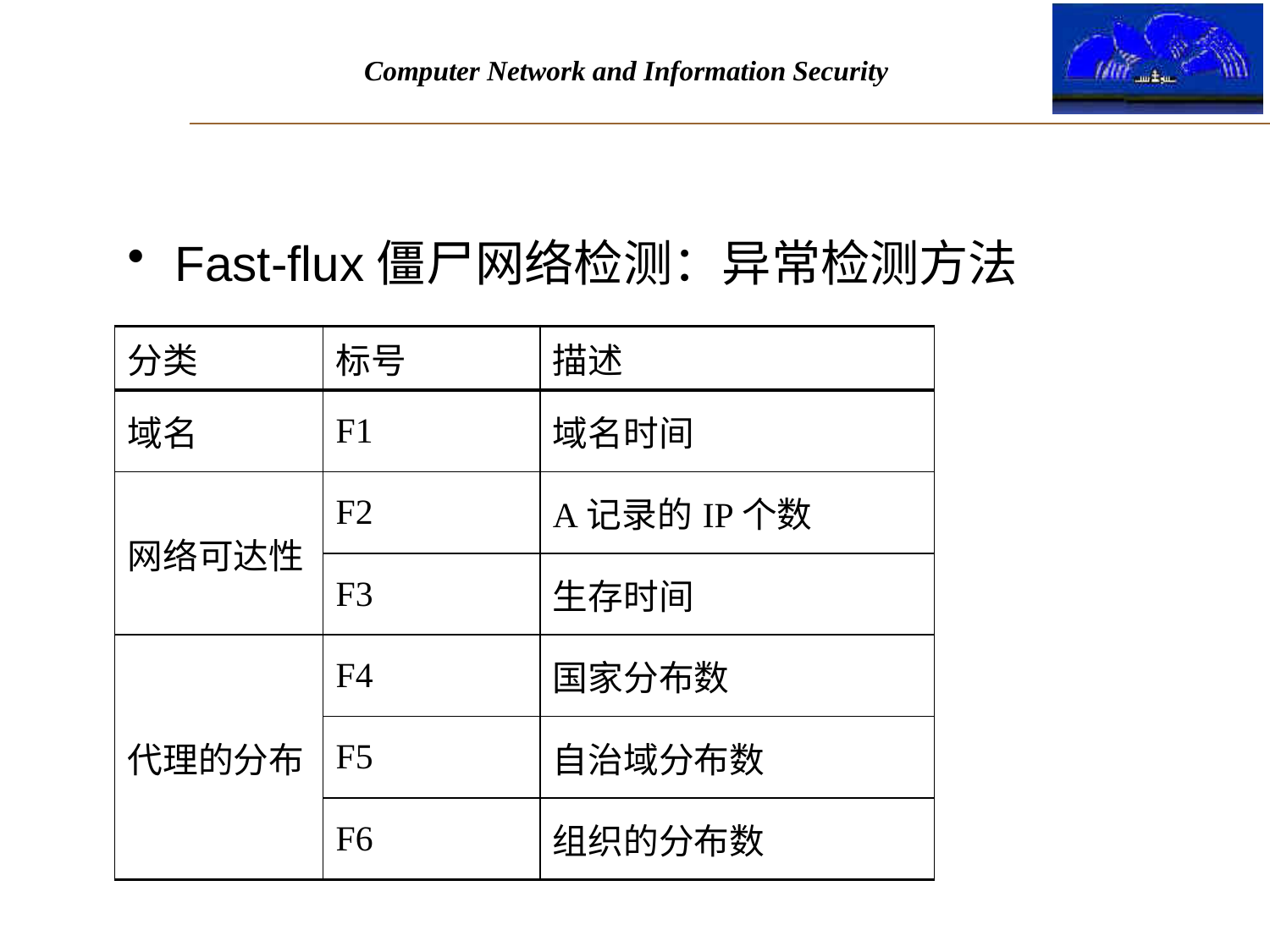

#
Fast-flux僵尸网络检测：异常检测方法
| 分类 | 标号 | 描述 |
| --- | --- | --- |
| 域名 | F1 | 域名时间 |
| 网络可达性 | F2 | A记录的IP个数 |
|  | F3 | 生存时间 |
| 代理的分布 | F4 | 国家分布数 |
|  | F5 | 自治域分布数 |
|  | F6 | 组织的分布数 |